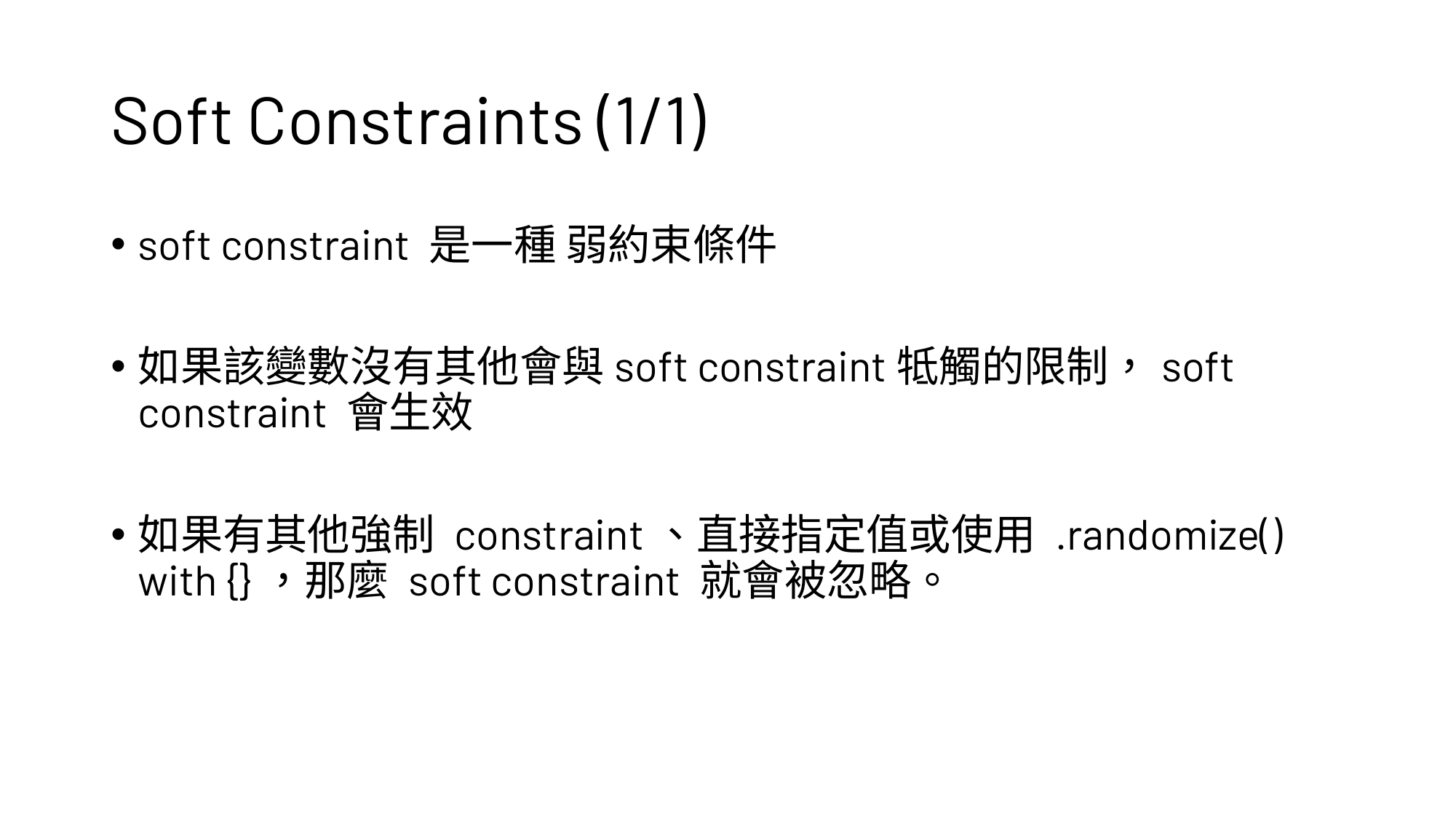

# Soft Constraints (1/1)
soft constraint 是一種 弱約束條件

如果該變數沒有其他會與soft constraint牴觸的限制，soft constraint 會生效

如果有其他強制 constraint、直接指定值或使用 .randomize() with {}，那麼 soft constraint 就會被忽略。